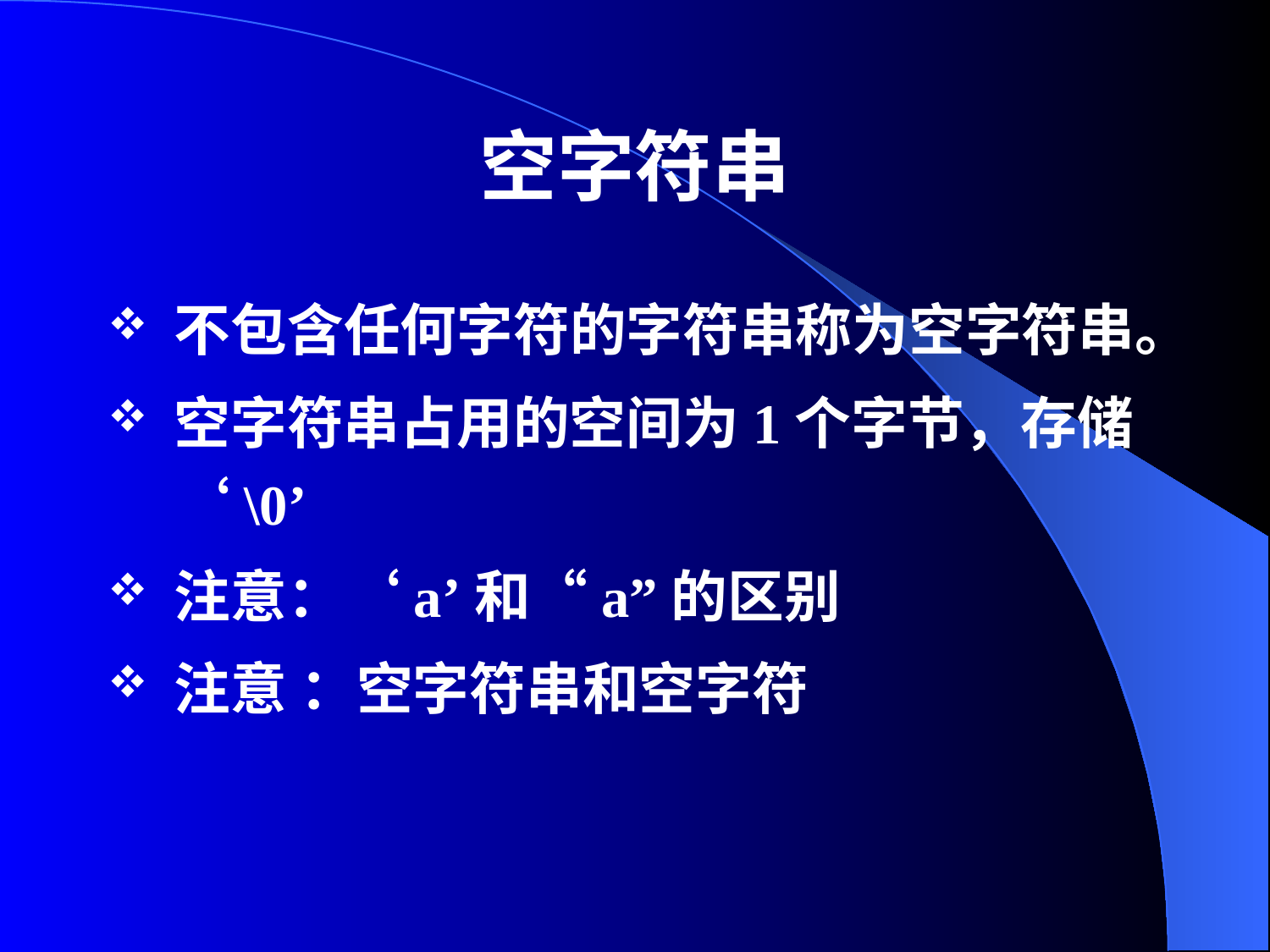

# 空字符串
不包含任何字符的字符串称为空字符串。
空字符串占用的空间为1个字节，存储‘\0’
注意：‘a’和“a”的区别
注意 ：空字符串和空字符